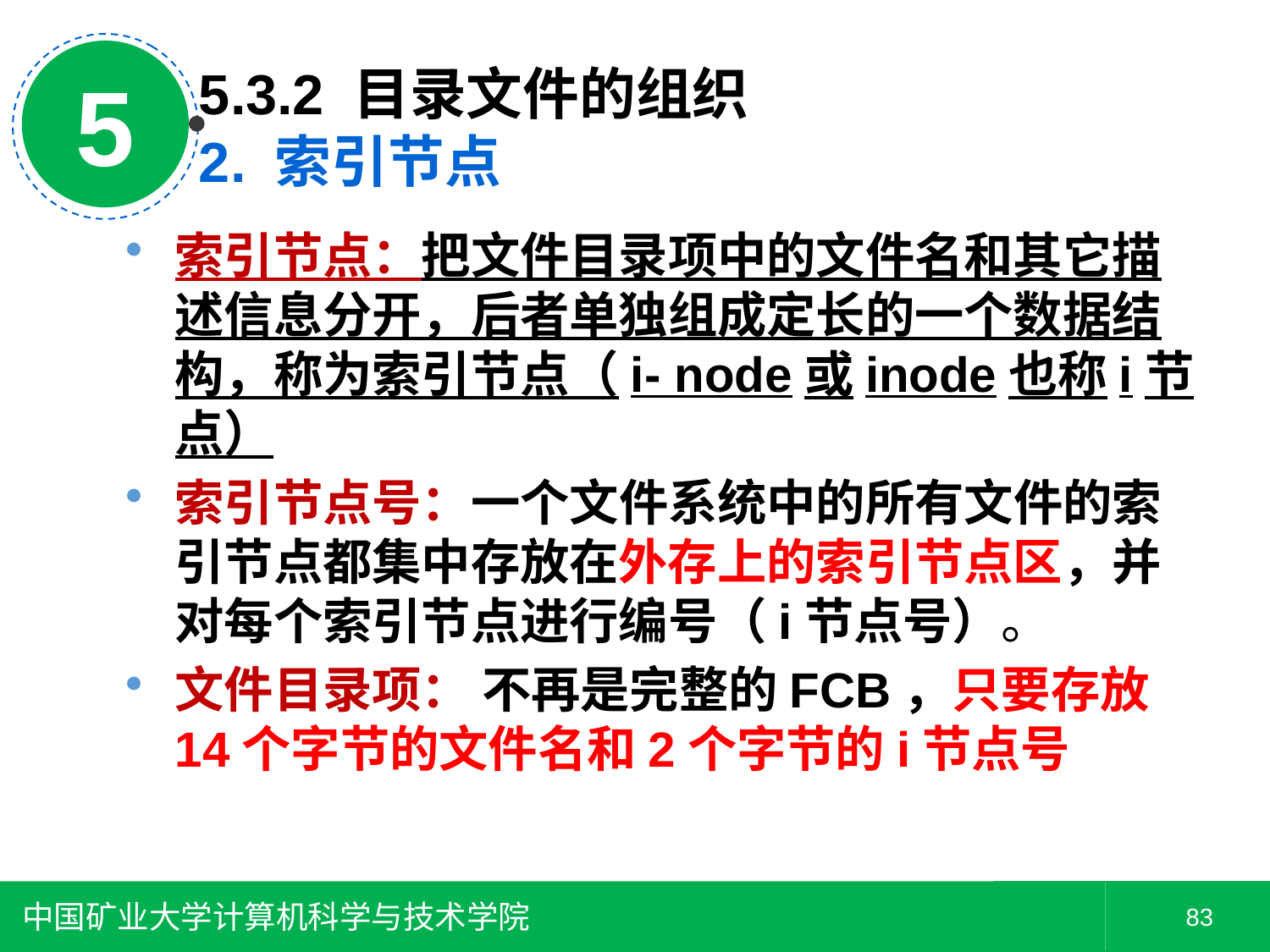

5
5.3.2 目录文件的组织
2. 索引节点

索引节点：把文件目录项中的文件名和其它描述信息分开，后者单独组成定长的一个数据结构，称为索引节点（i- node或inode也称i节点）
索引节点号：一个文件系统中的所有文件的索引节点都集中存放在外存上的索引节点区，并对每个索引节点进行编号（i节点号）。
文件目录项： 不再是完整的FCB，只要存放14个字节的文件名和2个字节的i节点号